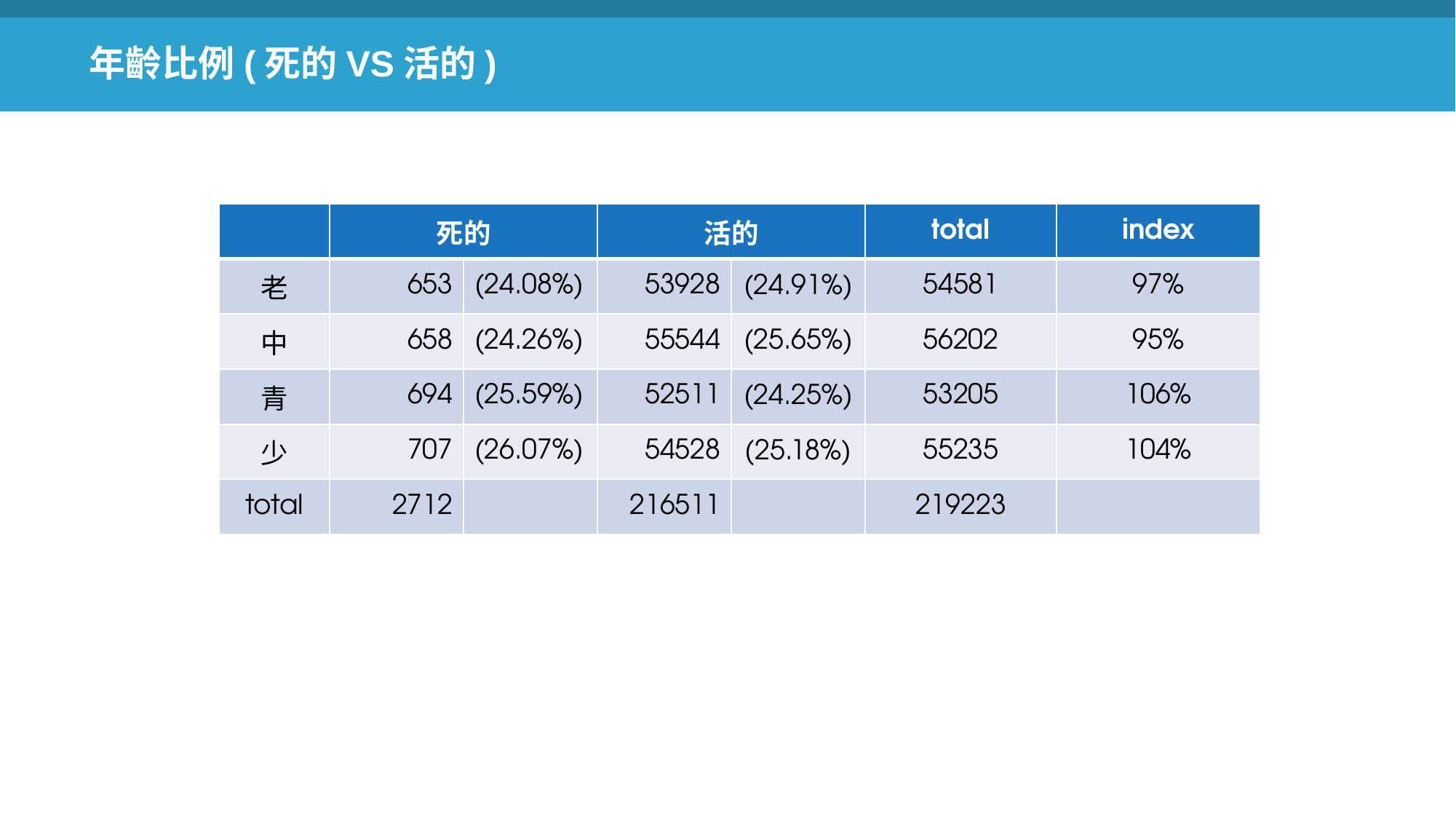

年齡比例(死的VS活的)
|  | 死的 |  | 活的 |  | total | index |
| --- | --- | --- | --- | --- | --- | --- |
| 老 | 653 | (24.08%) | 53928 | (24.91%) | 54581 | 97% |
| 中 | 658 | (24.26%) | 55544 | (25.65%) | 56202 | 95% |
| 青 | 694 | (25.59%) | 52511 | (24.25%) | 53205 | 106% |
| 少 | 707 | (26.07%) | 54528 | (25.18%) | 55235 | 104% |
| total | 2712 |  | 216511 |  | 219223 |  |